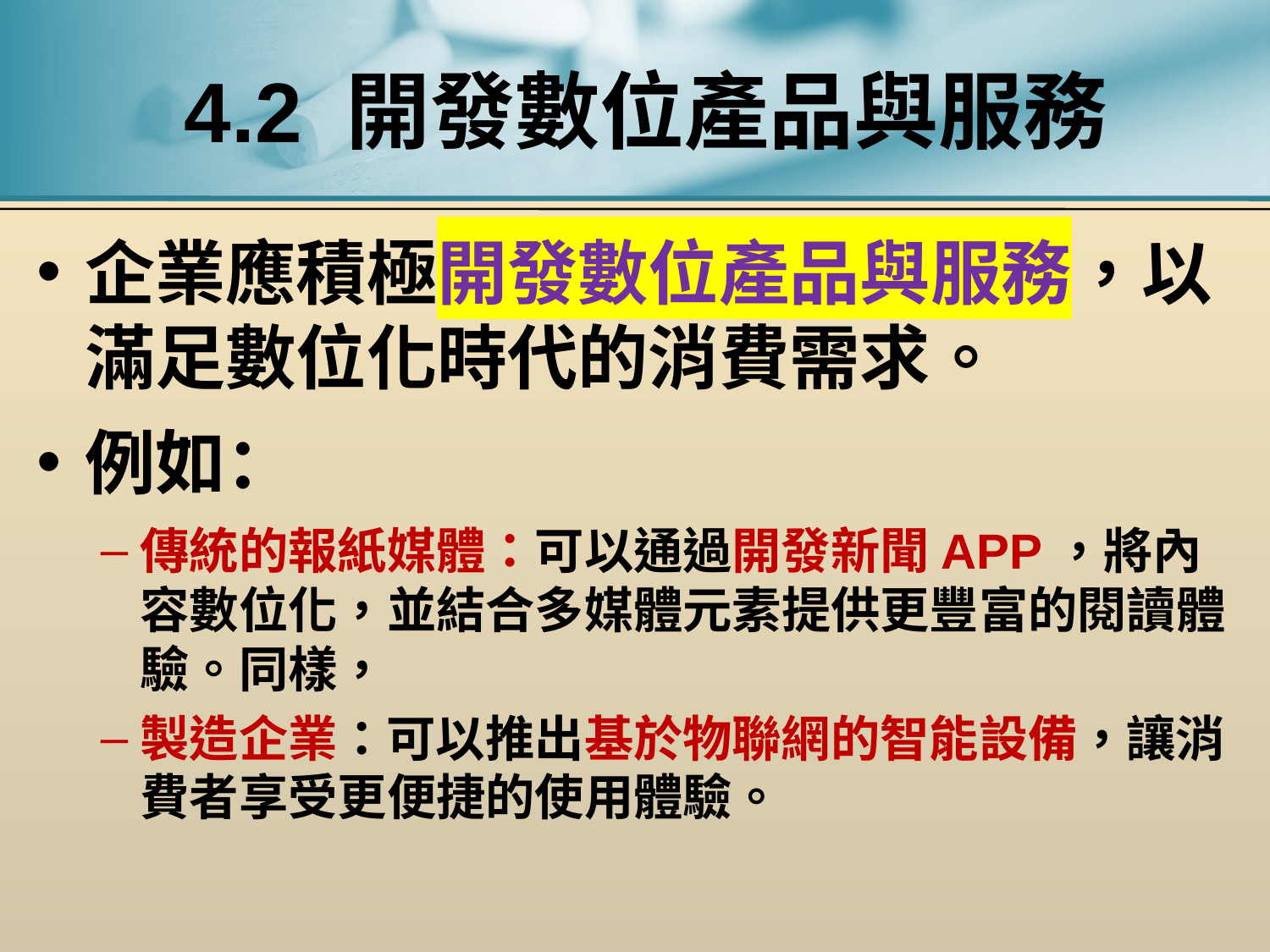

# 4.2 開發數位產品與服務
企業應積極開發數位產品與服務，以滿足數位化時代的消費需求。
例如：
傳統的報紙媒體：可以通過開發新聞APP，將內容數位化，並結合多媒體元素提供更豐富的閱讀體驗。同樣，
製造企業：可以推出基於物聯網的智能設備，讓消費者享受更便捷的使用體驗。